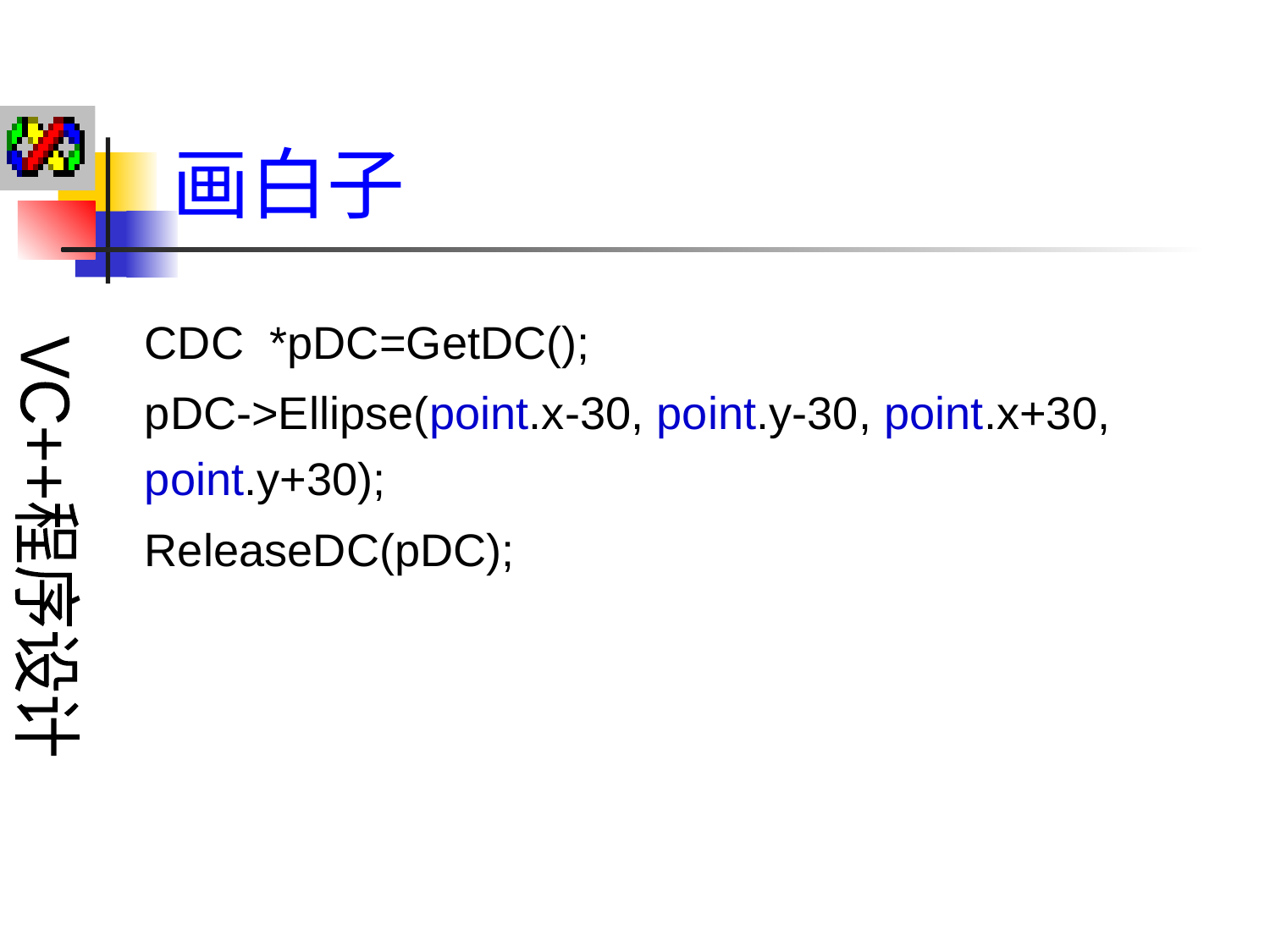

画白子
	CDC  *pDC=GetDC();
 	pDC->Ellipse(point.x-30, point.y-30, point.x+30, point.y+30);
 	ReleaseDC(pDC);